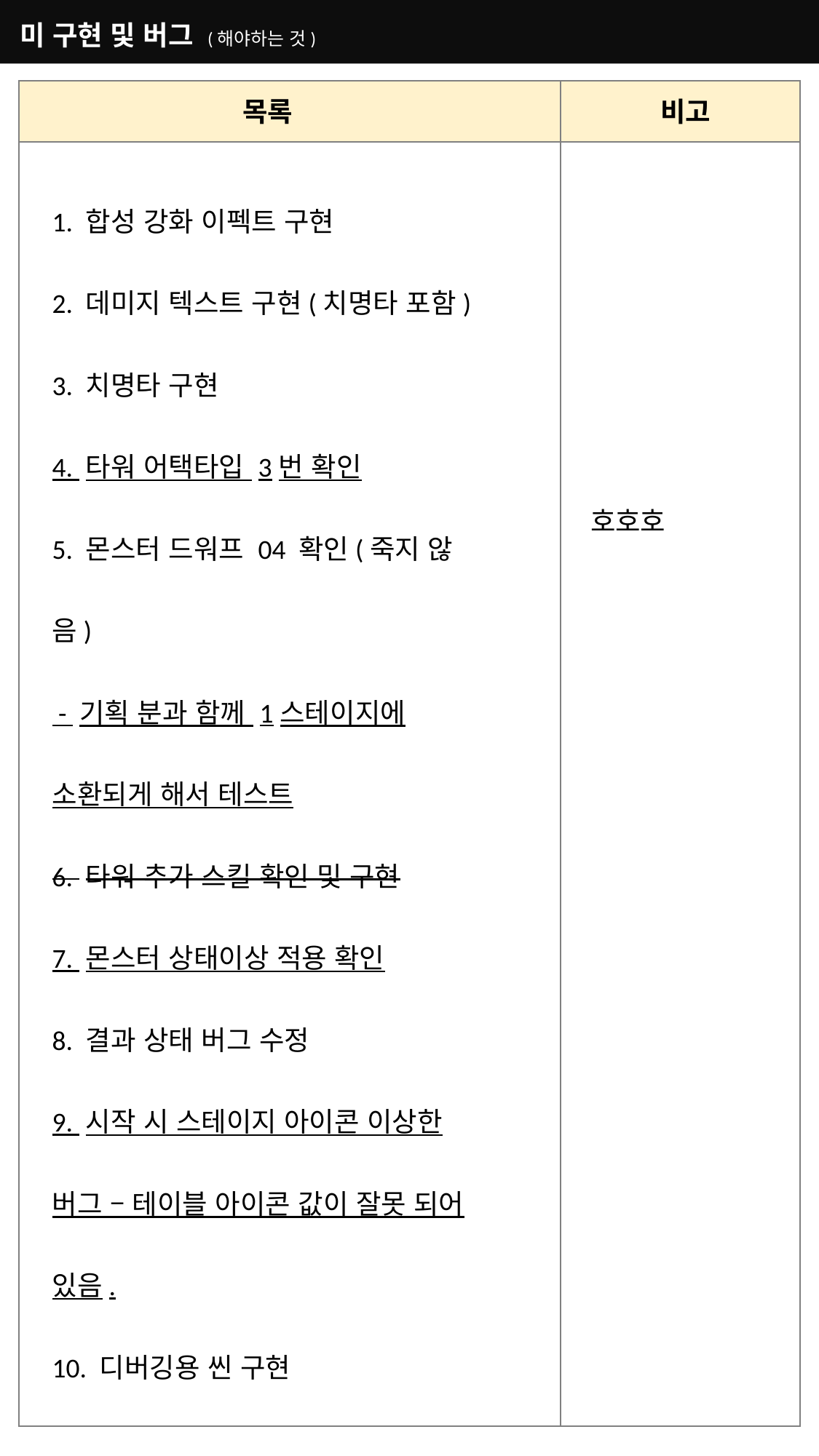

미 구현 및 버그 (해야하는 것)

목록
비고
1. 합성 강화 이펙트 구현
2. 데미지 텍스트 구현(치명타 포함)
3. 치명타 구현
4. 타워 어택타입 3번 확인
5. 몬스터 드워프 04 확인(죽지 않음)
 - 기획 분과 함께 1스테이지에 소환되게 해서 테스트
6. 타워 추가 스킬 확인 및 구현
7. 몬스터 상태이상 적용 확인
8. 결과 상태 버그 수정
9. 시작 시 스테이지 아이콘 이상한 버그 – 테이블 아이콘 값이 잘못 되어 있음.
10. 디버깅용 씬 구현
호호호